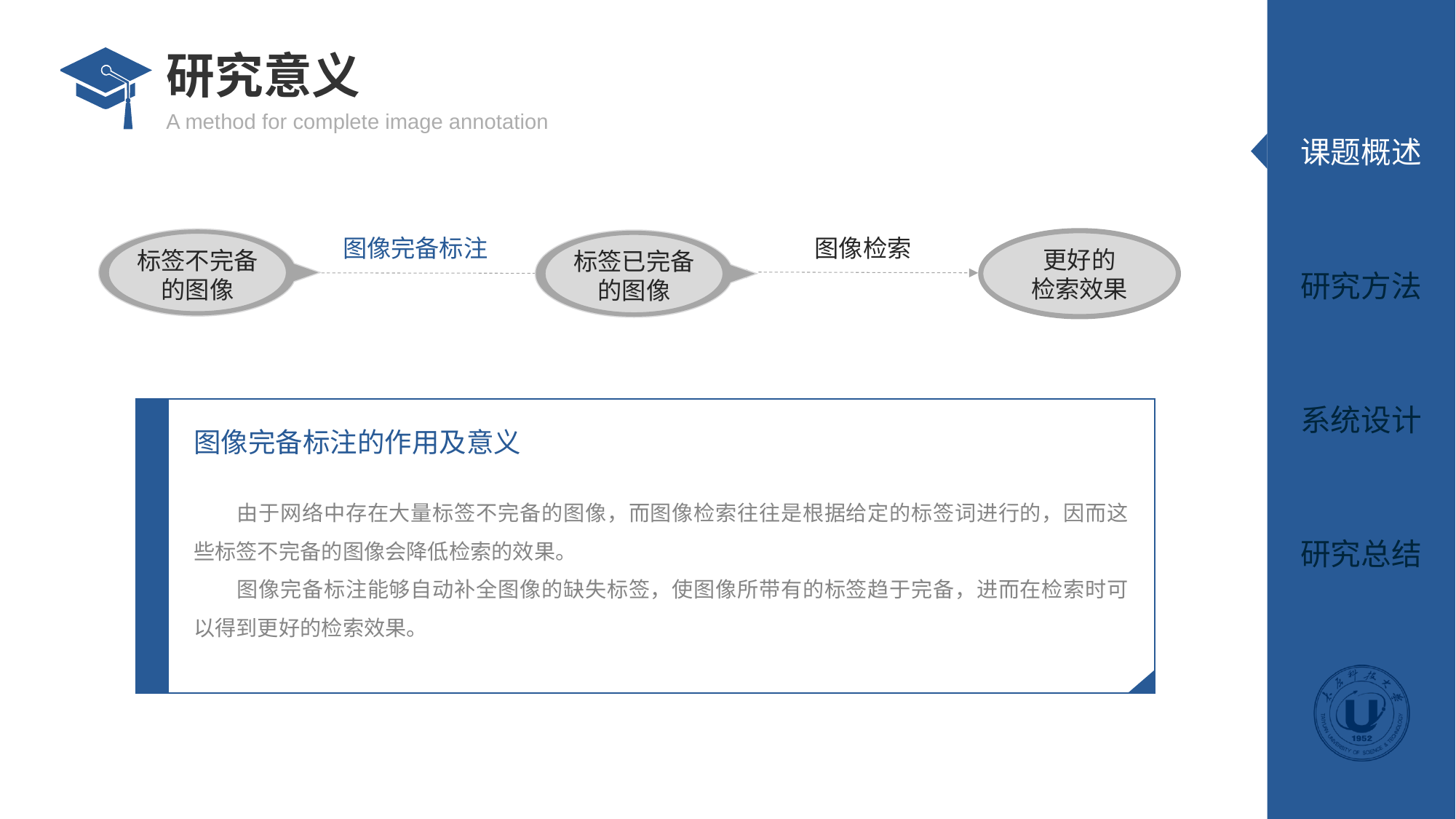

# 研究意义
图像完备标注
图像检索

标签不完备
的图像

标签已完备
的图像
更好的
检索效果

图像完备标注的作用及意义
由于网络中存在大量标签不完备的图像，而图像检索往往是根据给定的标签词进行的，因而这些标签不完备的图像会降低检索的效果。
图像完备标注能够自动补全图像的缺失标签，使图像所带有的标签趋于完备，进而在检索时可以得到更好的检索效果。